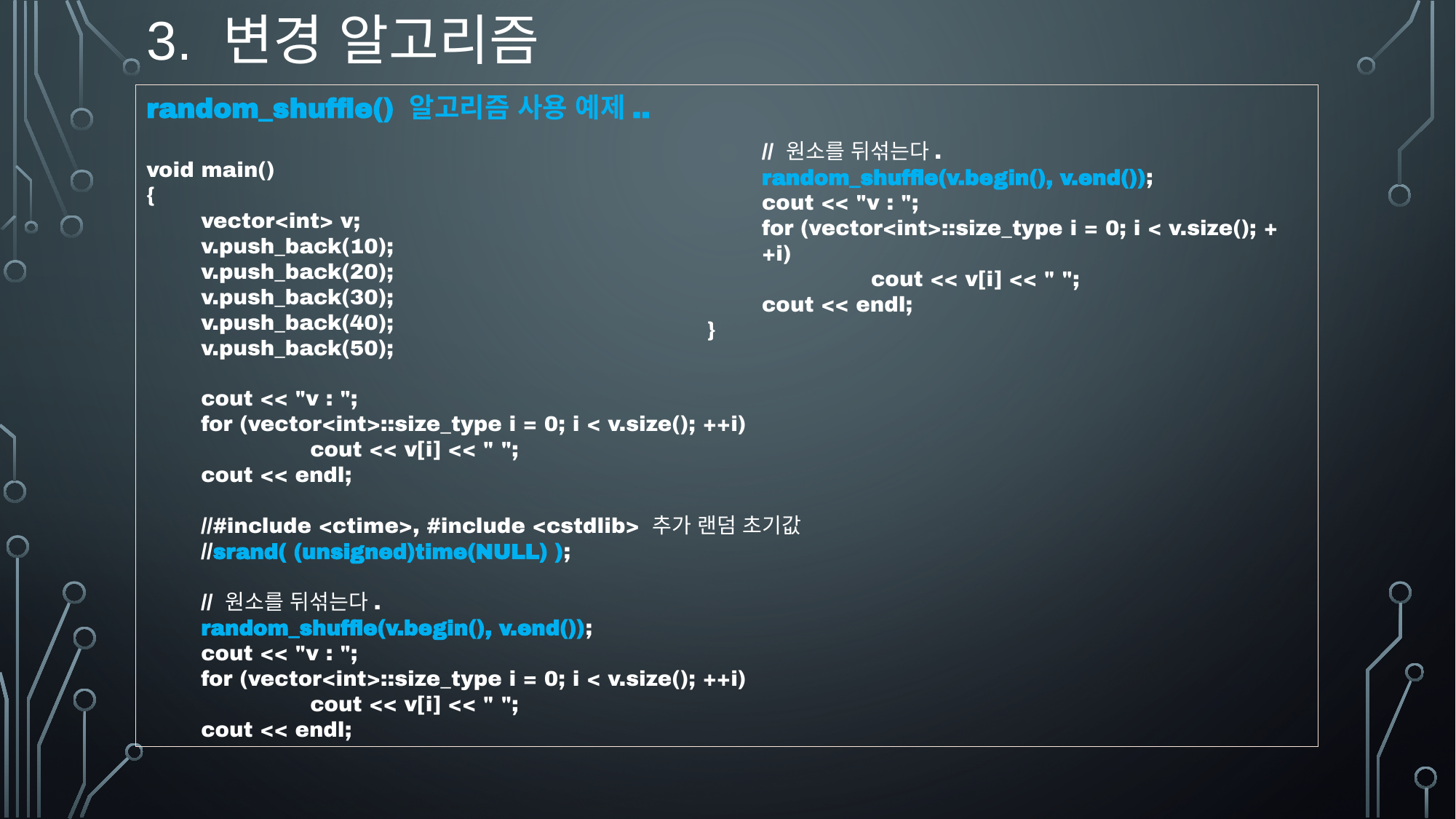

# 3. 변경 알고리즘
random_shuffle() 알고리즘 사용 예제..

void main()
{
vector<int> v;
v.push_back(10);
v.push_back(20);
v.push_back(30);
v.push_back(40);
v.push_back(50);

cout << "v : ";
for (vector<int>::size_type i = 0; i < v.size(); ++i)
	cout << v[i] << " ";
cout << endl;

//#include <ctime>, #include <cstdlib> 추가 랜덤 초기값
//srand( (unsigned)time(NULL) );

// 원소를 뒤섞는다.
random_shuffle(v.begin(), v.end());
cout << "v : ";
for (vector<int>::size_type i = 0; i < v.size(); ++i)
	cout << v[i] << " ";
cout << endl;
// 원소를 뒤섞는다.
random_shuffle(v.begin(), v.end());
cout << "v : ";
for (vector<int>::size_type i = 0; i < v.size(); ++i)
	cout << v[i] << " ";
cout << endl;
}